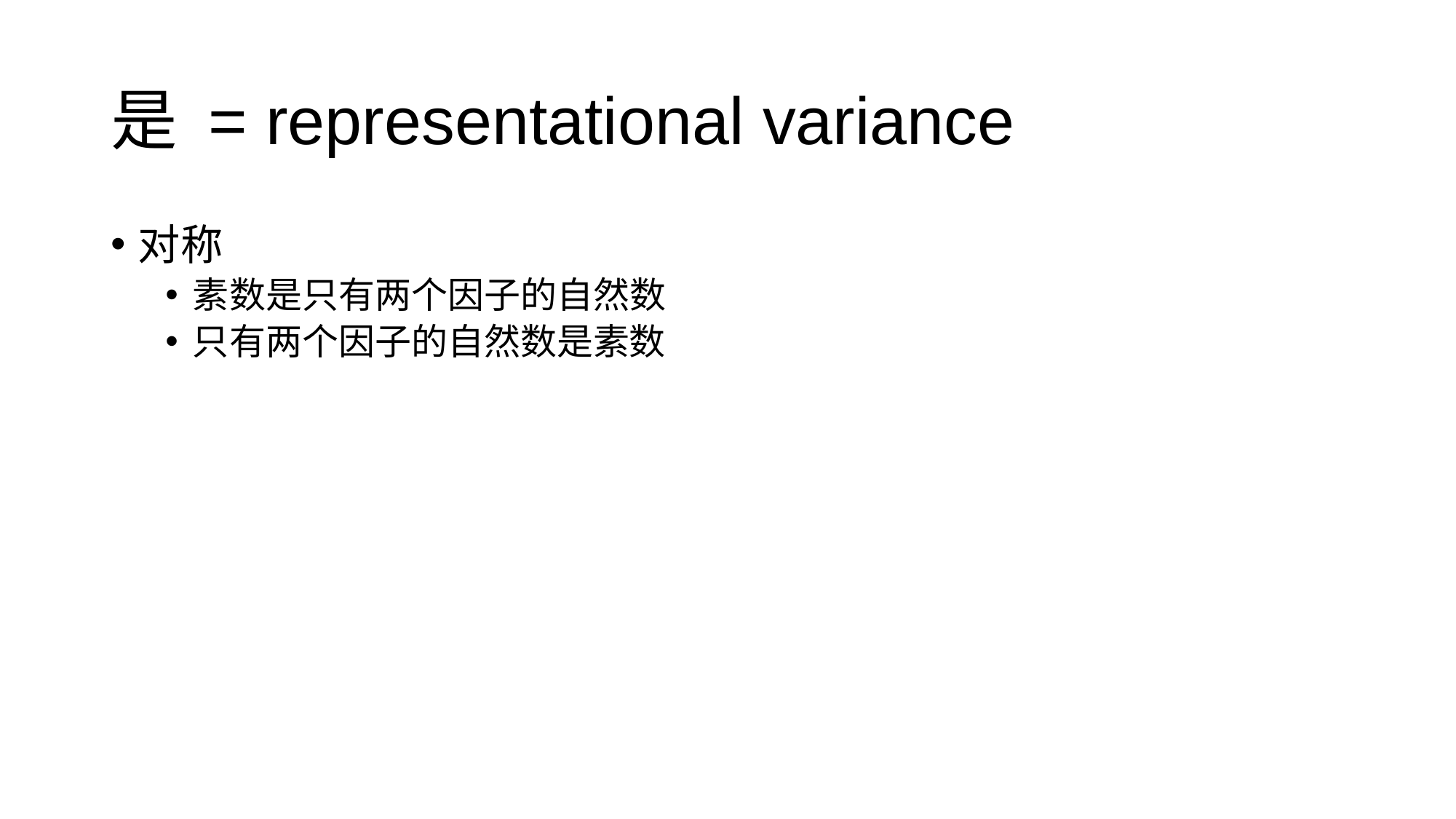

# 是 = representational variance
对称
素数是只有两个因子的自然数
只有两个因子的自然数是素数